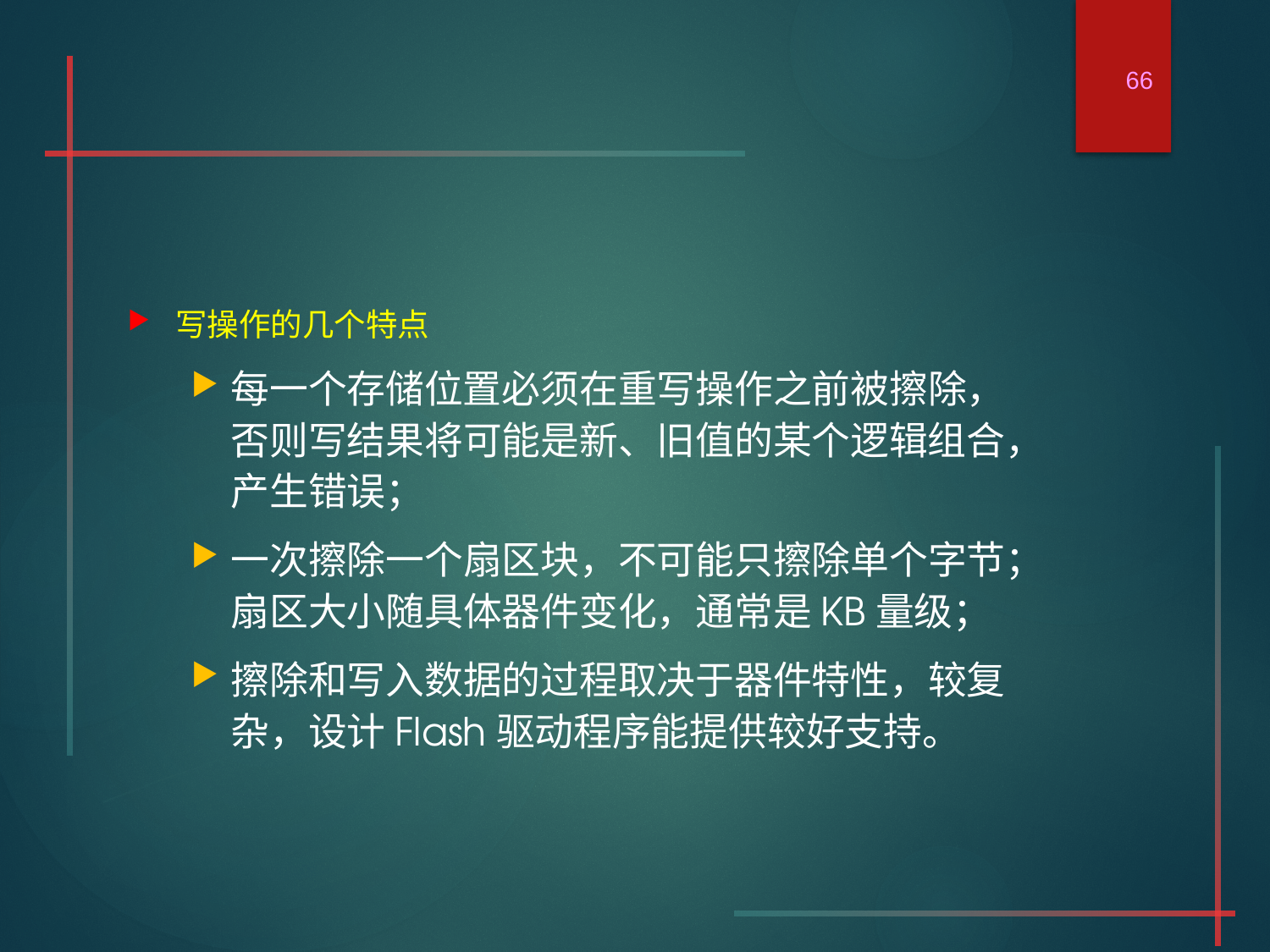

66
写操作的几个特点
每一个存储位置必须在重写操作之前被擦除，否则写结果将可能是新、旧值的某个逻辑组合，产生错误；
一次擦除一个扇区块，不可能只擦除单个字节；扇区大小随具体器件变化，通常是KB量级；
擦除和写入数据的过程取决于器件特性，较复杂，设计Flash驱动程序能提供较好支持。